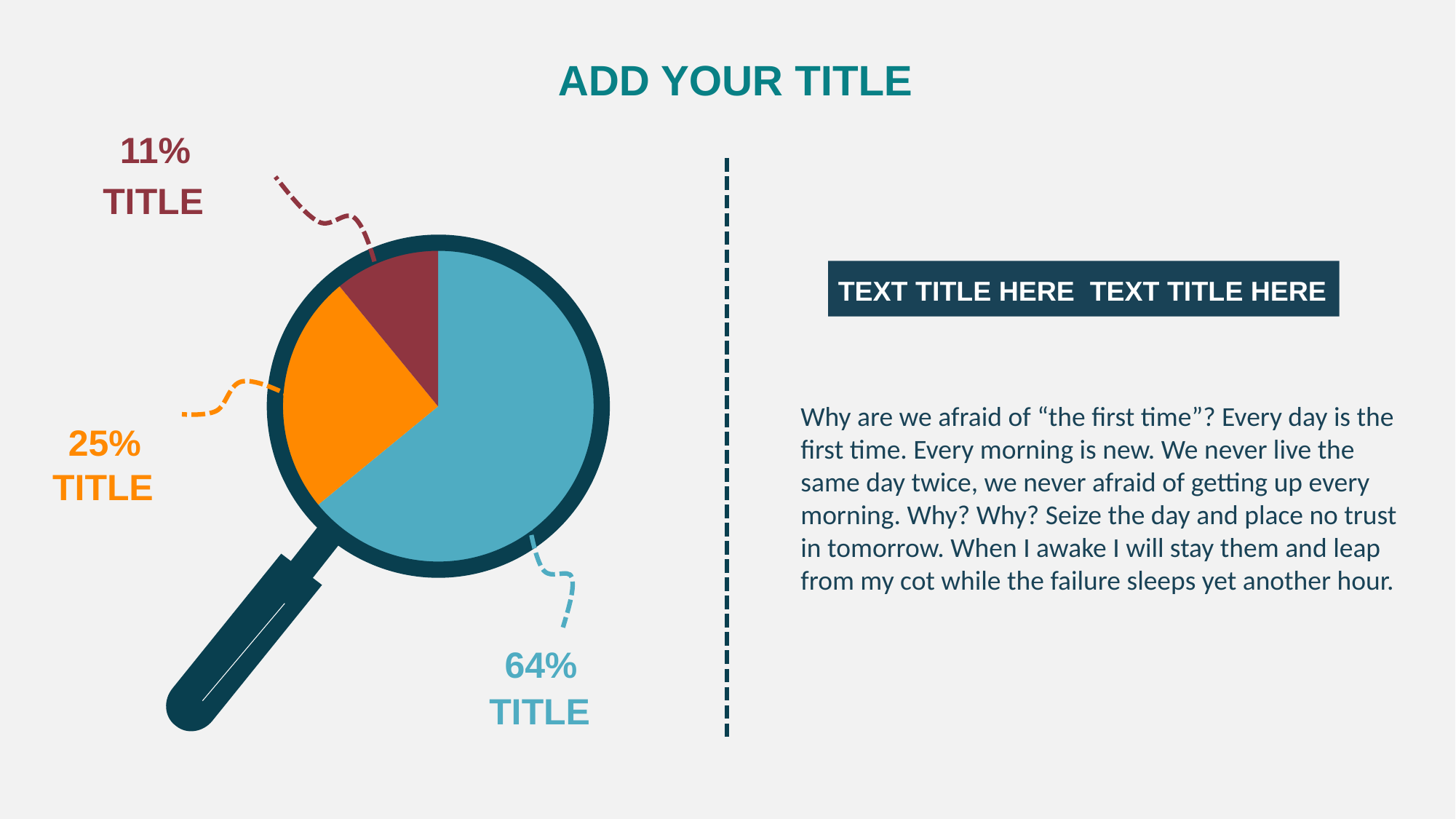

ADD YOUR TITLE
11%
TITLE

### Chart

| Category | 销售额 |
|---|---|
| 第一季度 | 8.2 |
| 第二季度 | 3.2 |
| 第三季度 | 1.4 |

TEXT TITLE HERE  TEXT TITLE HERE

Why are we afraid of “the first time”? Every day is the first time. Every morning is new. We never live the same day twice, we never afraid of getting up every morning. Why? Why? Seize the day and place no trust in tomorrow. When I awake I will stay them and leap from my cot while the failure sleeps yet another hour.
25%
TITLE

64%
TITLE